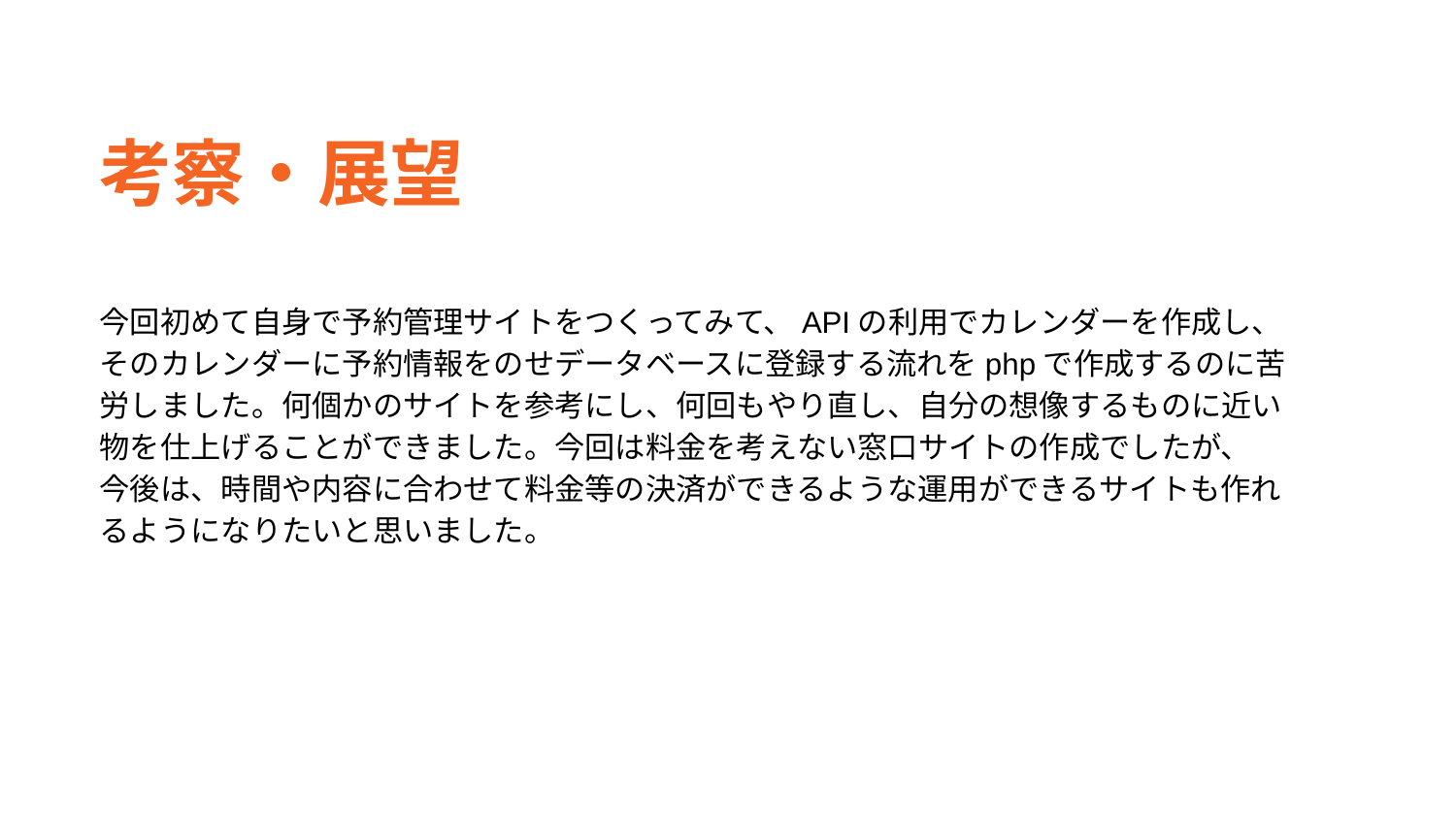

考察・展望
今回初めて自身で予約管理サイトをつくってみて、APIの利用でカレンダーを作成し、そのカレンダーに予約情報をのせデータベースに登録する流れをphpで作成するのに苦労しました。何個かのサイトを参考にし、何回もやり直し、自分の想像するものに近い物を仕上げることができました。今回は料金を考えない窓口サイトの作成でしたが、
今後は、時間や内容に合わせて料金等の決済ができるような運用ができるサイトも作れるようになりたいと思いました。